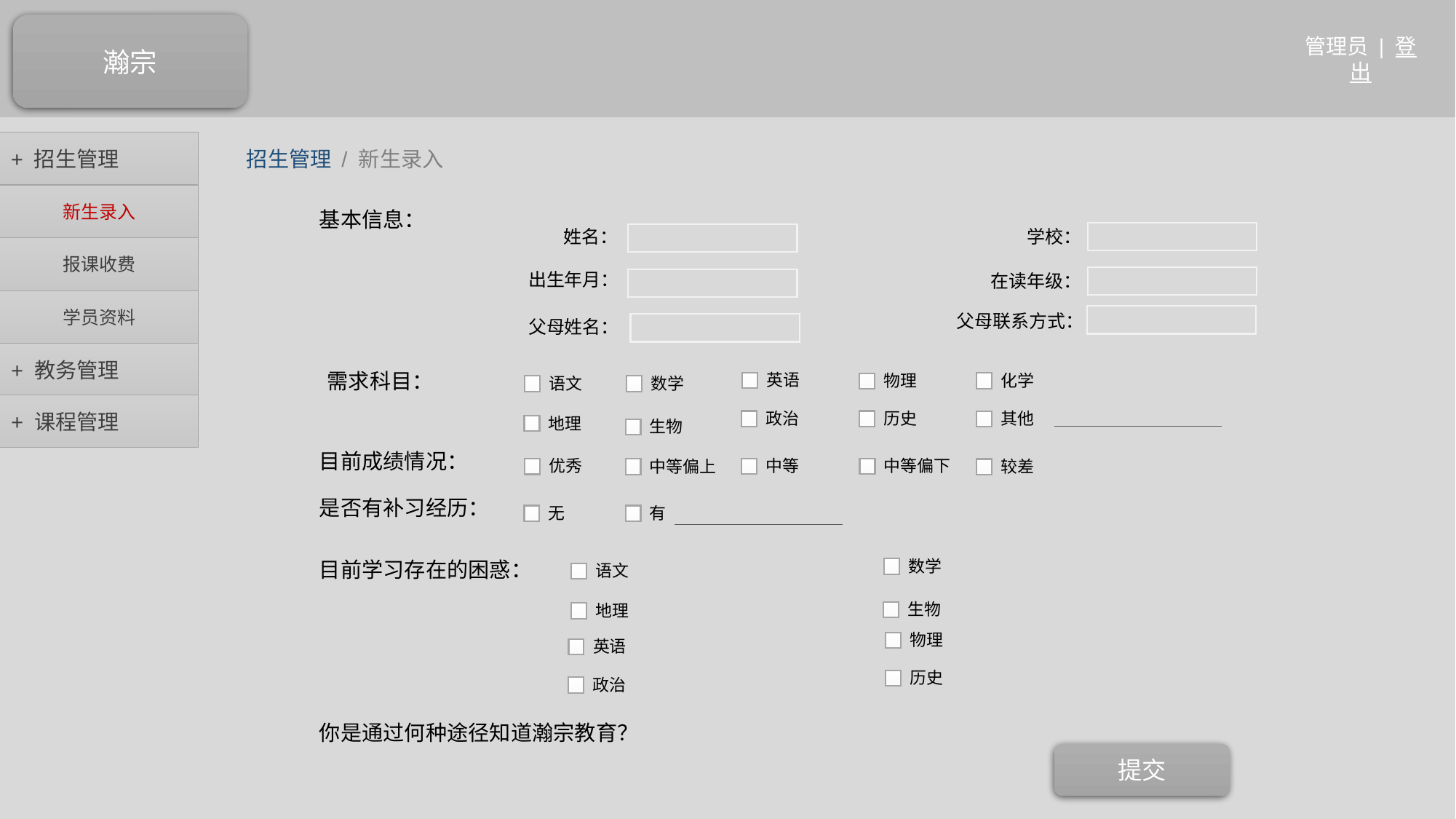

瀚宗
管理员 | 登出
+ 招生管理
招生管理 / 新生录入
新生录入
基本信息：
姓名：
学校：

出生年月：
在读年级：

父母联系方式：

父母姓名：

报课收费
学员资料
+ 教务管理
需求科目：
英语

化学

物理

语文

数学

+ 课程管理
政治

历史

其他

地理

生物

目前成绩情况：
中等

中等偏下

优秀

中等偏上

较差

是否有补习经历：
无

有

数学

目前学习存在的困惑：
语文

生物

地理

物理

英语

历史

政治

你是通过何种途径知道瀚宗教育？
提交